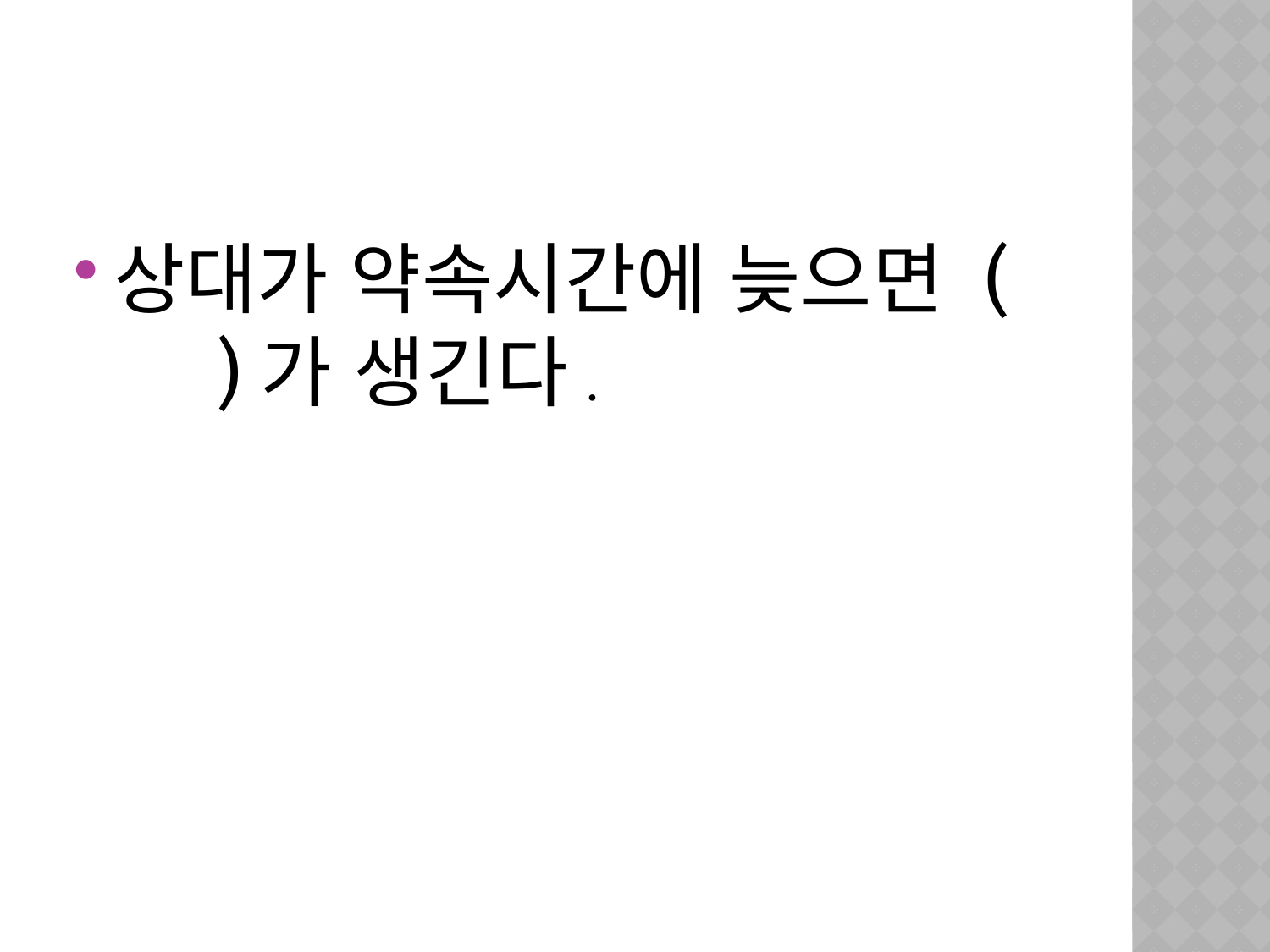

#
상대가 약속시간에 늦으면 (        )가 생긴다.